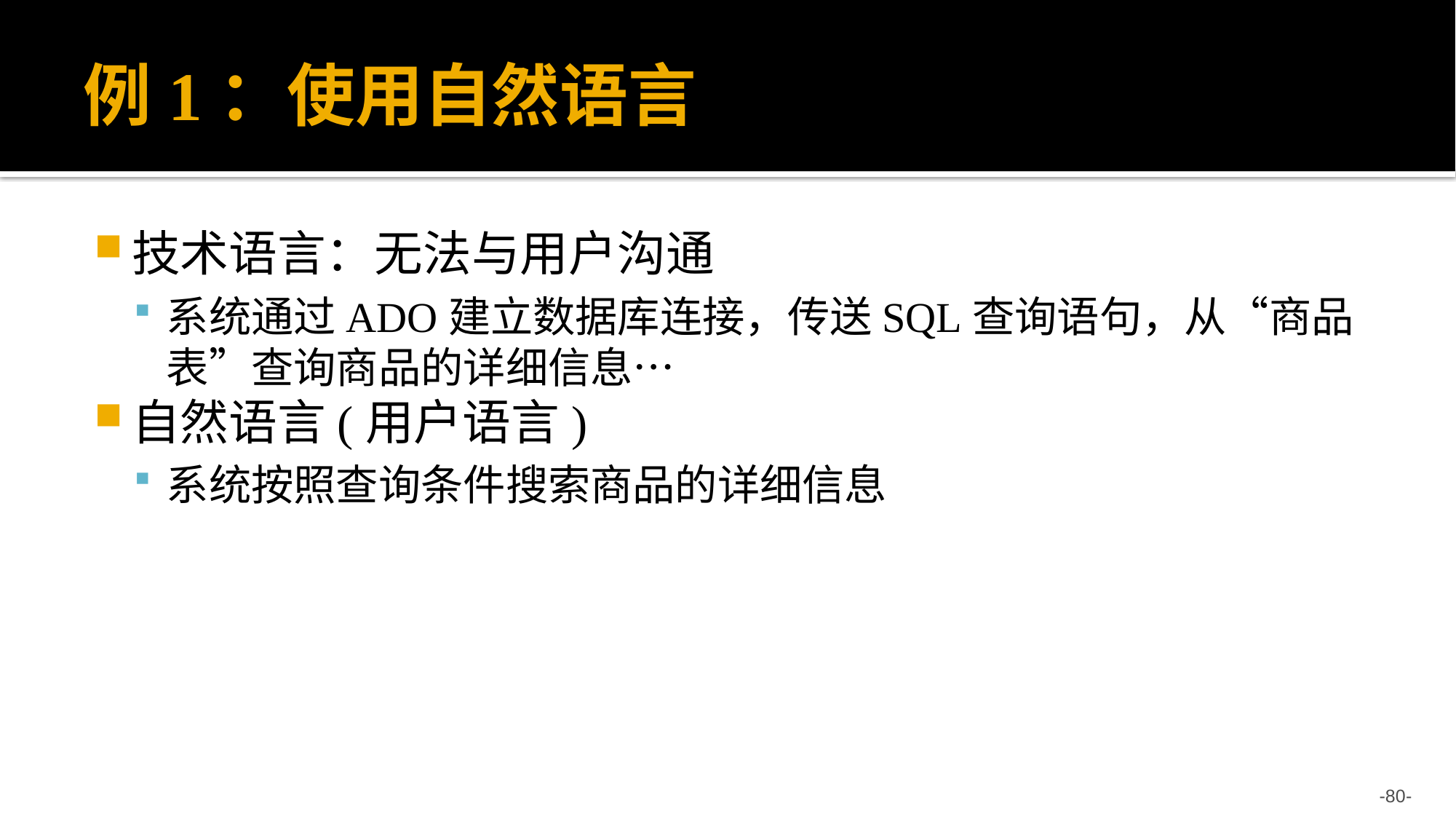

# 例1：使用自然语言
技术语言：无法与用户沟通
系统通过ADO建立数据库连接，传送SQL查询语句，从“商品表”查询商品的详细信息…
自然语言(用户语言)
系统按照查询条件搜索商品的详细信息
-80-